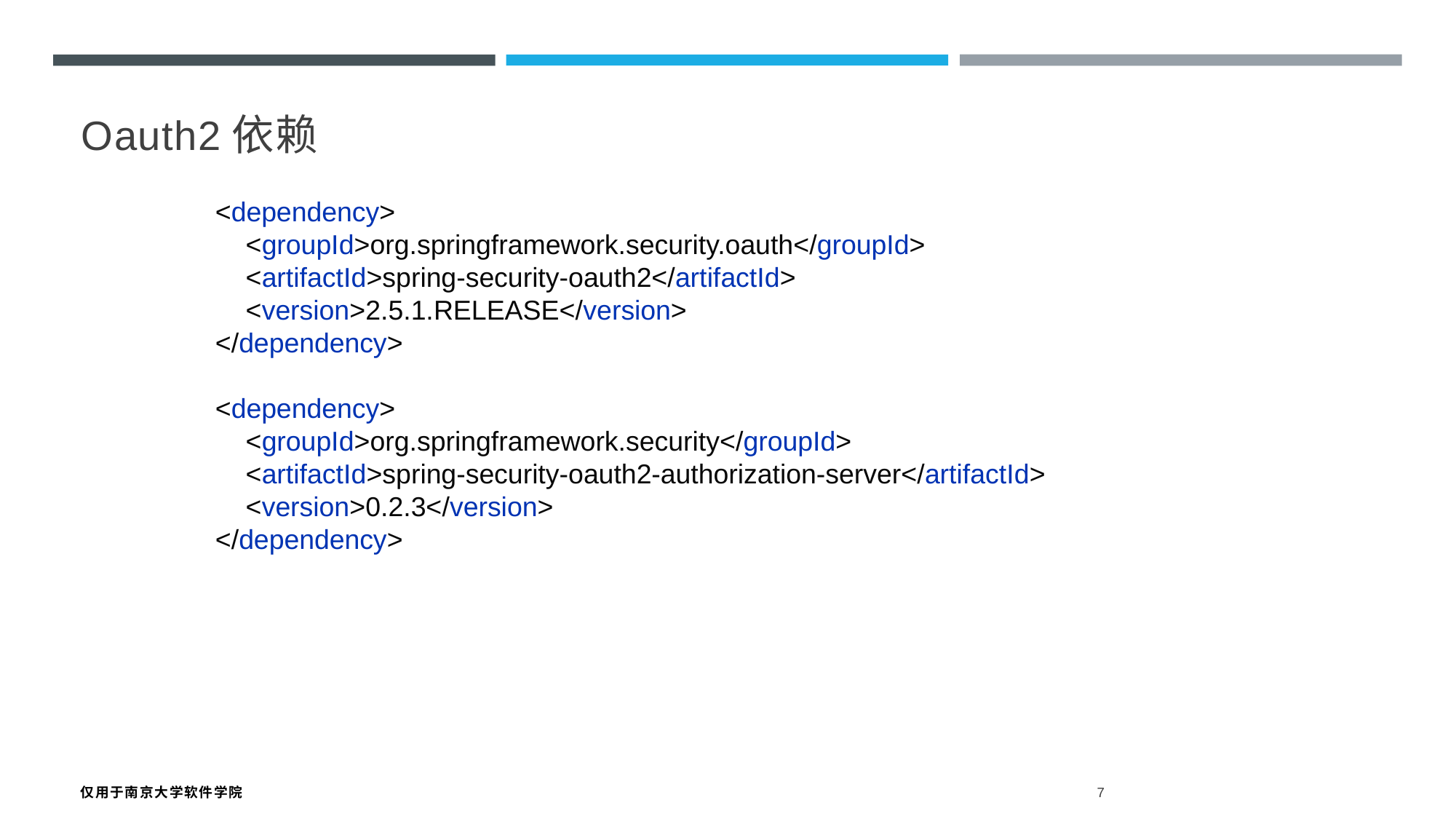

Oauth2依赖

<dependency>
    <groupId>org.springframework.security.oauth</groupId>
    <artifactId>spring-security-oauth2</artifactId>
    <version>2.5.1.RELEASE</version>
</dependency>
<dependency>
    <groupId>org.springframework.security</groupId>
    <artifactId>spring-security-oauth2-authorization-server</artifactId>
    <version>0.2.3</version>
</dependency>

仅用于南京大学软件学院                                                                                                                                                                                                                                                                                 7